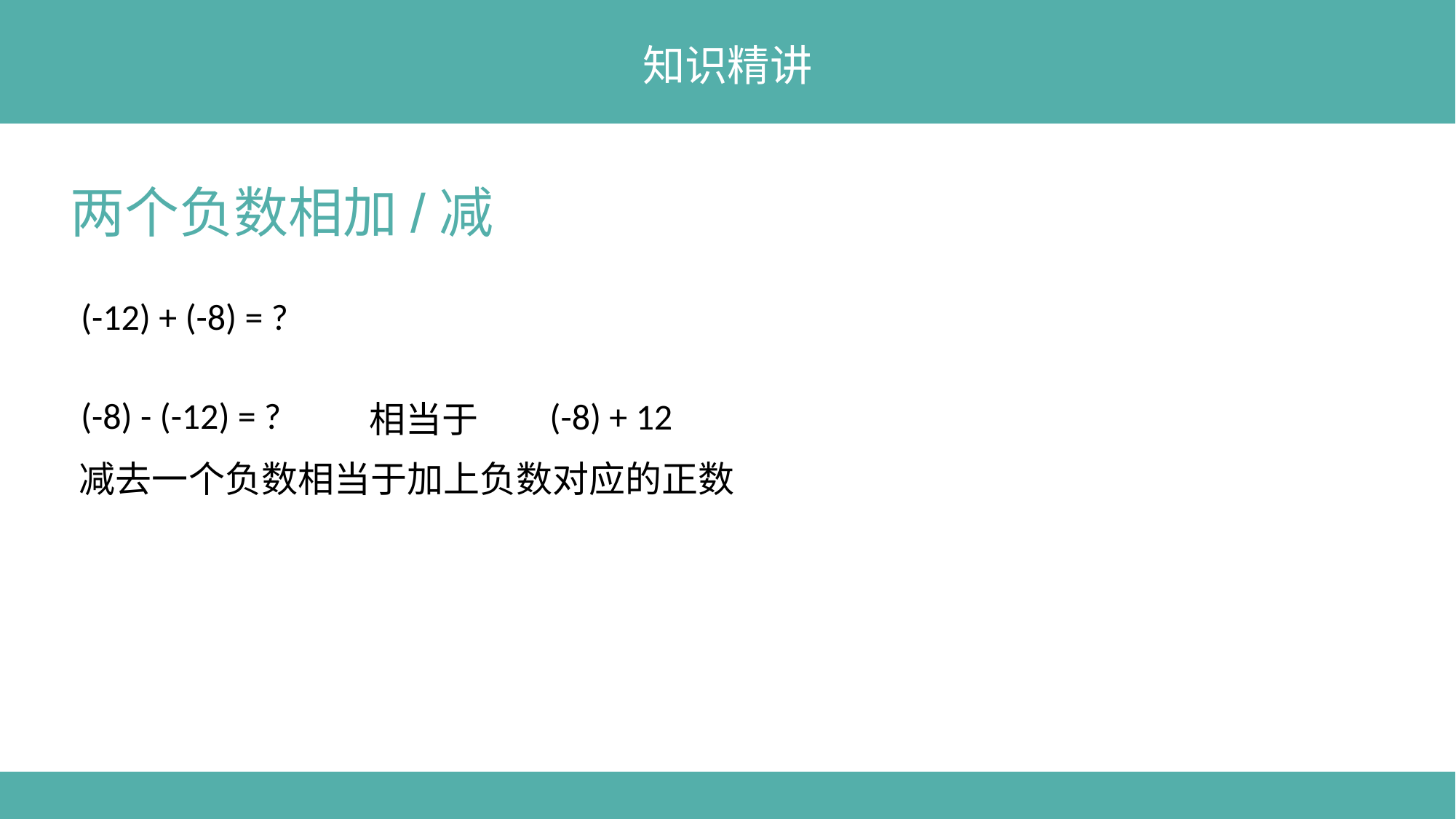

知识精讲

两个负数相加/减
(-12) + (-8) = ?
(-8) - (-12) = ?
(-8) + 12
相当于
减去一个负数相当于加上负数对应的正数